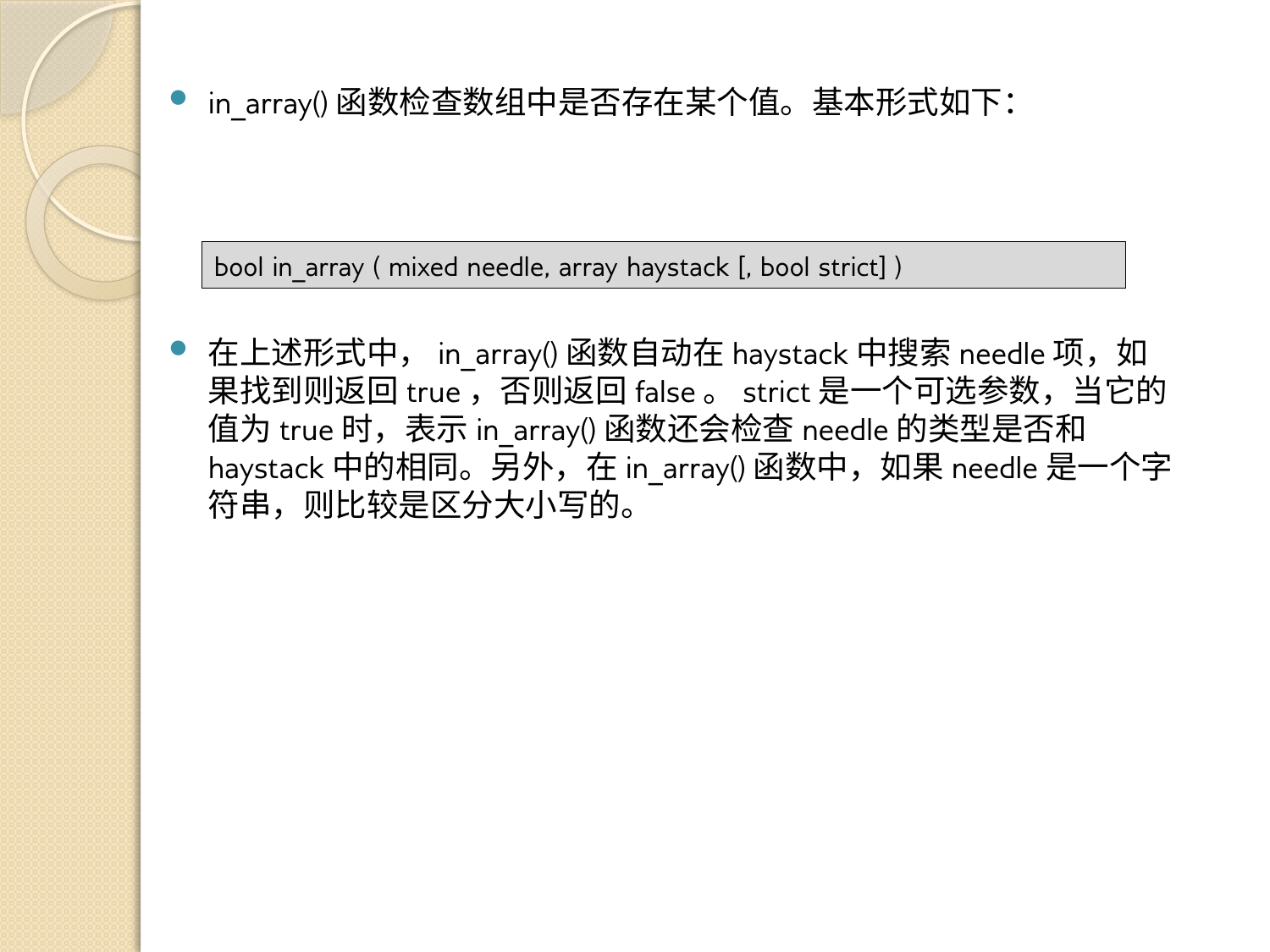

in_array()函数检查数组中是否存在某个值。基本形式如下：
bool in_array ( mixed needle, array haystack [, bool strict] )
在上述形式中，in_array()函数自动在haystack中搜索needle项，如果找到则返回true，否则返回false。strict是一个可选参数，当它的值为true时，表示in_array()函数还会检查needle的类型是否和haystack中的相同。另外，在in_array()函数中，如果needle是一个字符串，则比较是区分大小写的。